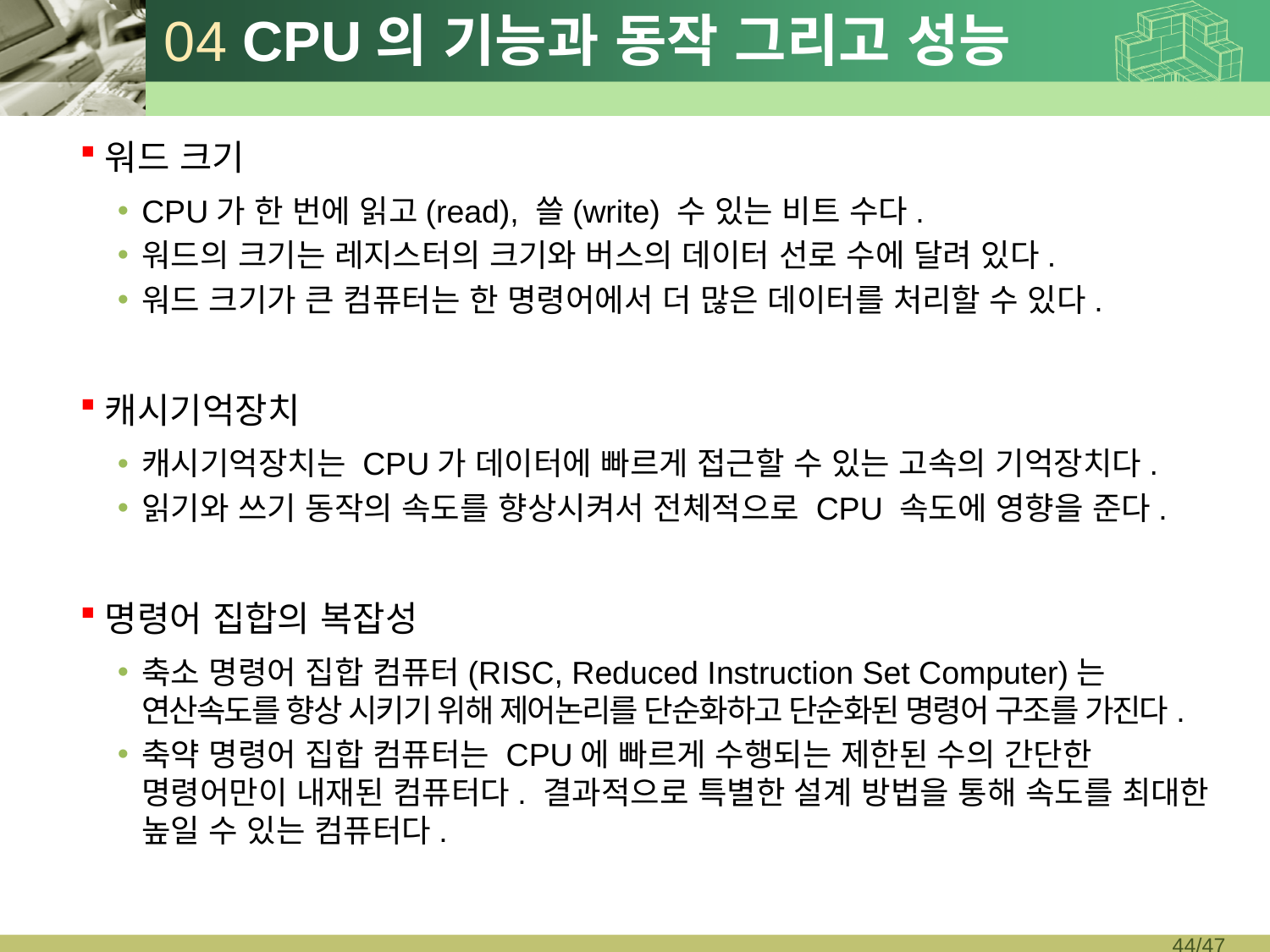

# 04 CPU의 기능과 동작 그리고 성능
워드 크기
CPU가 한 번에 읽고(read), 쓸(write) 수 있는 비트 수다.
워드의 크기는 레지스터의 크기와 버스의 데이터 선로 수에 달려 있다.
워드 크기가 큰 컴퓨터는 한 명령어에서 더 많은 데이터를 처리할 수 있다.

캐시기억장치
캐시기억장치는 CPU가 데이터에 빠르게 접근할 수 있는 고속의 기억장치다.
읽기와 쓰기 동작의 속도를 향상시켜서 전체적으로 CPU 속도에 영향을 준다.

명령어 집합의 복잡성
축소 명령어 집합 컴퓨터(RISC, Reduced Instruction Set Computer)는 연산속도를 향상 시키기 위해 제어논리를 단순화하고 단순화된 명령어 구조를 가진다.
축약 명령어 집합 컴퓨터는 CPU에 빠르게 수행되는 제한된 수의 간단한 명령어만이 내재된 컴퓨터다. 결과적으로 특별한 설계 방법을 통해 속도를 최대한 높일 수 있는 컴퓨터다.